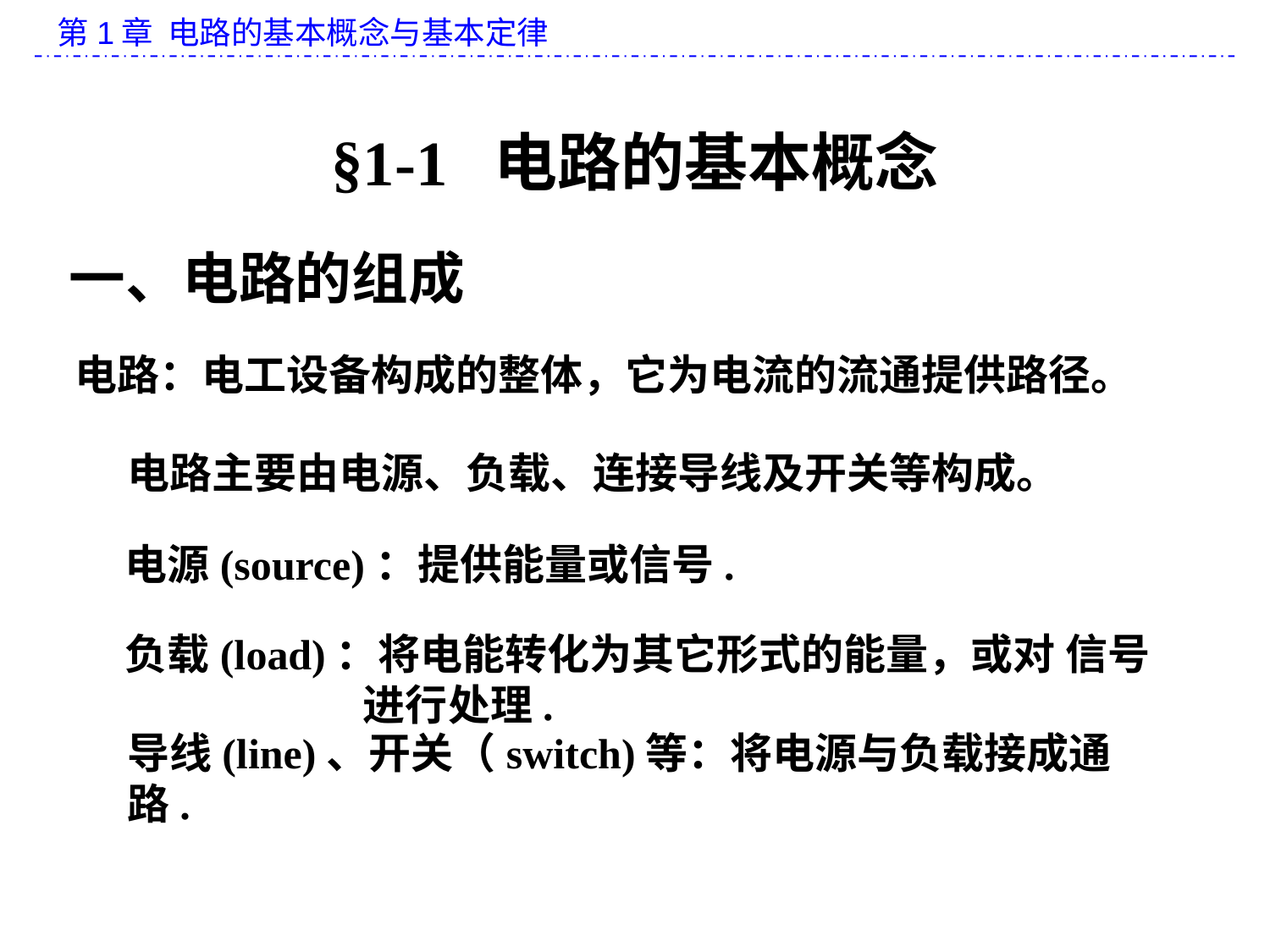

§1-1  电路的基本概念
一、电路的组成
电路：电工设备构成的整体，它为电流的流通提供路径。
电路主要由电源、负载、连接导线及开关等构成。
电源(source)：提供能量或信号.
负载(load)：将电能转化为其它形式的能量，或对 信号进行处理.
导线(line)、开关（switch)等：将电源与负载接成通路.